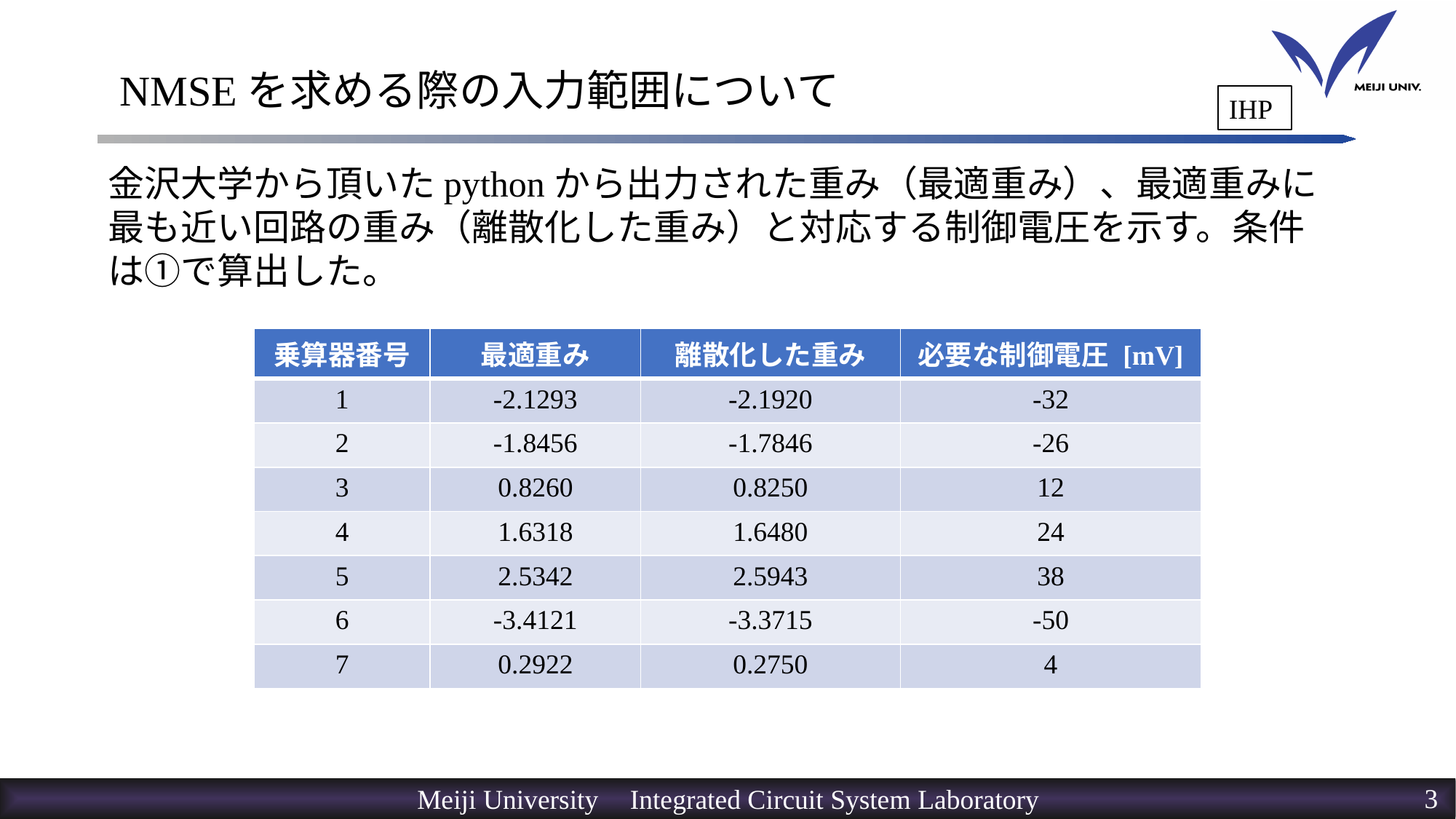

# NMSEを求める際の入力範囲について
IHP
金沢大学から頂いたpythonから出力された重み（最適重み）、最適重みに最も近い回路の重み（離散化した重み）と対応する制御電圧を示す。条件は①で算出した。
| 乗算器番号 | 最適重み | 離散化した重み | 必要な制御電圧 [mV] |
| --- | --- | --- | --- |
| 1 | -2.1293 | -2.1920 | -32 |
| 2 | -1.8456 | -1.7846 | -26 |
| 3 | 0.8260 | 0.8250 | 12 |
| 4 | 1.6318 | 1.6480 | 24 |
| 5 | 2.5342 | 2.5943 | 38 |
| 6 | -3.4121 | -3.3715 | -50 |
| 7 | 0.2922 | 0.2750 | 4 |